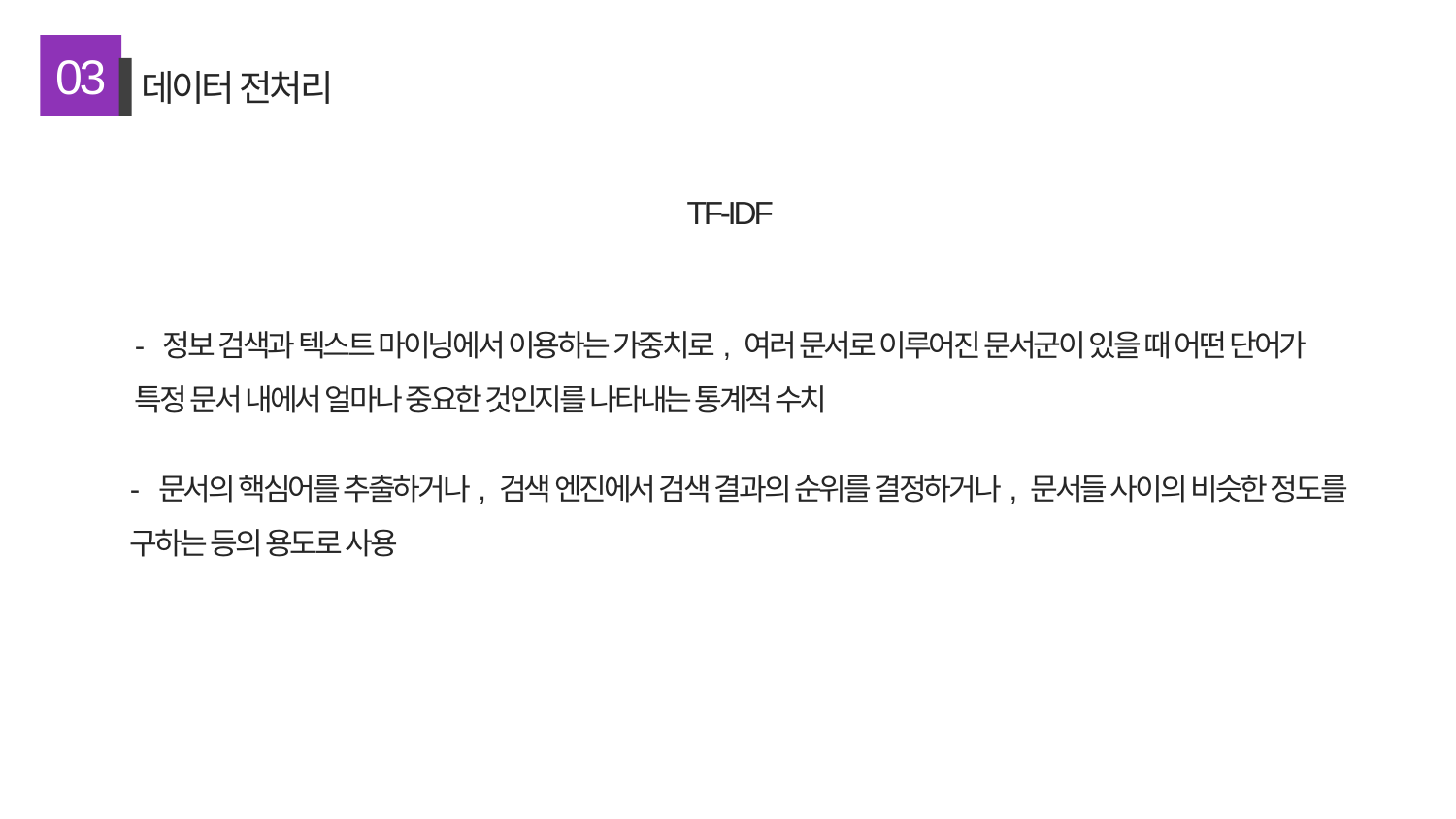

03

데이터 전처리
TF-IDF
-  정보 검색과 텍스트 마이닝에서 이용하는 가중치로, 여러 문서로 이루어진 문서군이 있을 때 어떤 단어가 특정 문서 내에서 얼마나 중요한 것인지를 나타내는 통계적 수치
-  문서의 핵심어를 추출하거나, 검색 엔진에서 검색 결과의 순위를 결정하거나, 문서들 사이의 비슷한 정도를 구하는 등의 용도로 사용